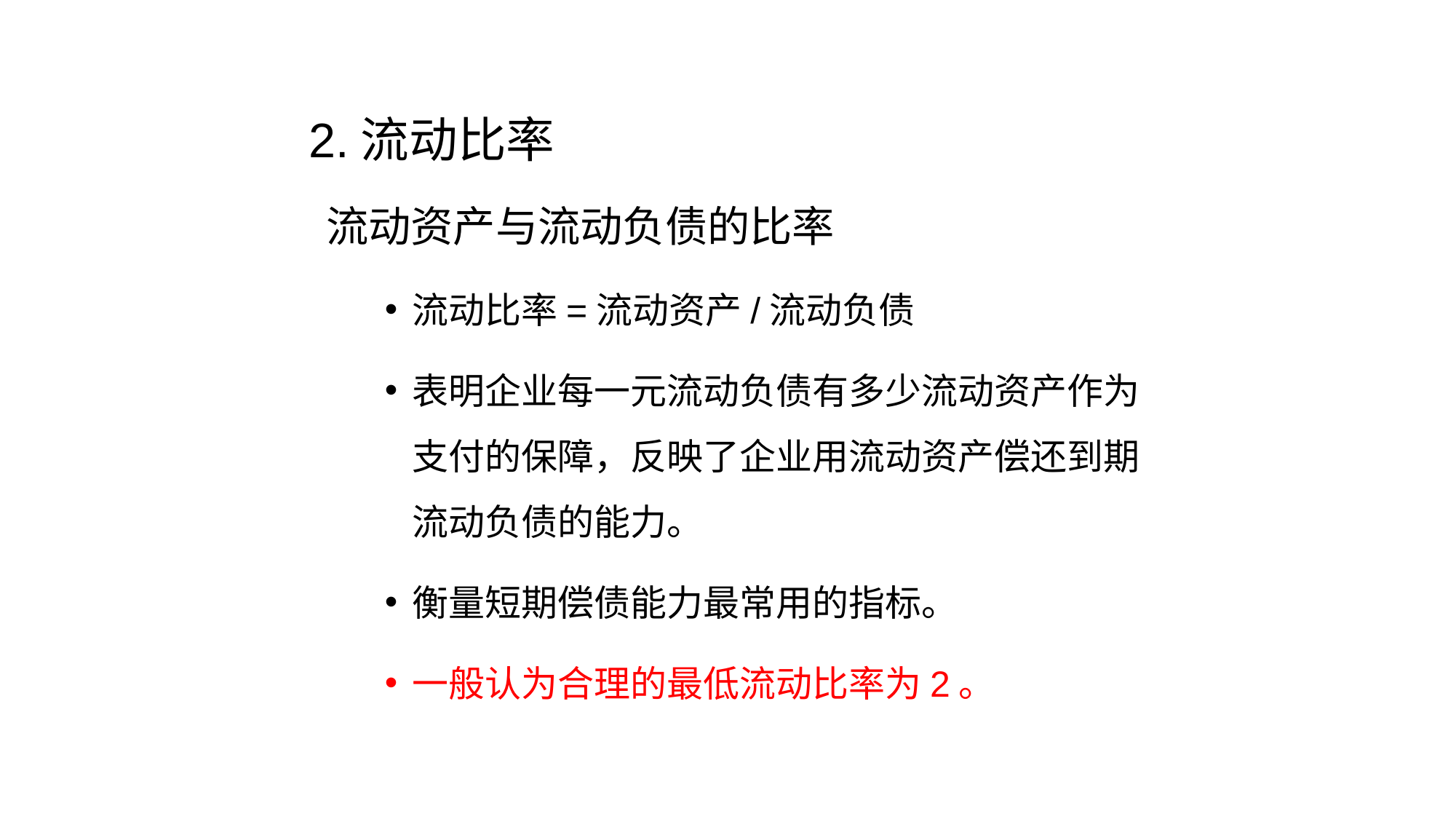

# 2.流动比率
流动资产与流动负债的比率
流动比率=流动资产/流动负债
表明企业每一元流动负债有多少流动资产作为支付的保障，反映了企业用流动资产偿还到期流动负债的能力。
衡量短期偿债能力最常用的指标。
一般认为合理的最低流动比率为2。